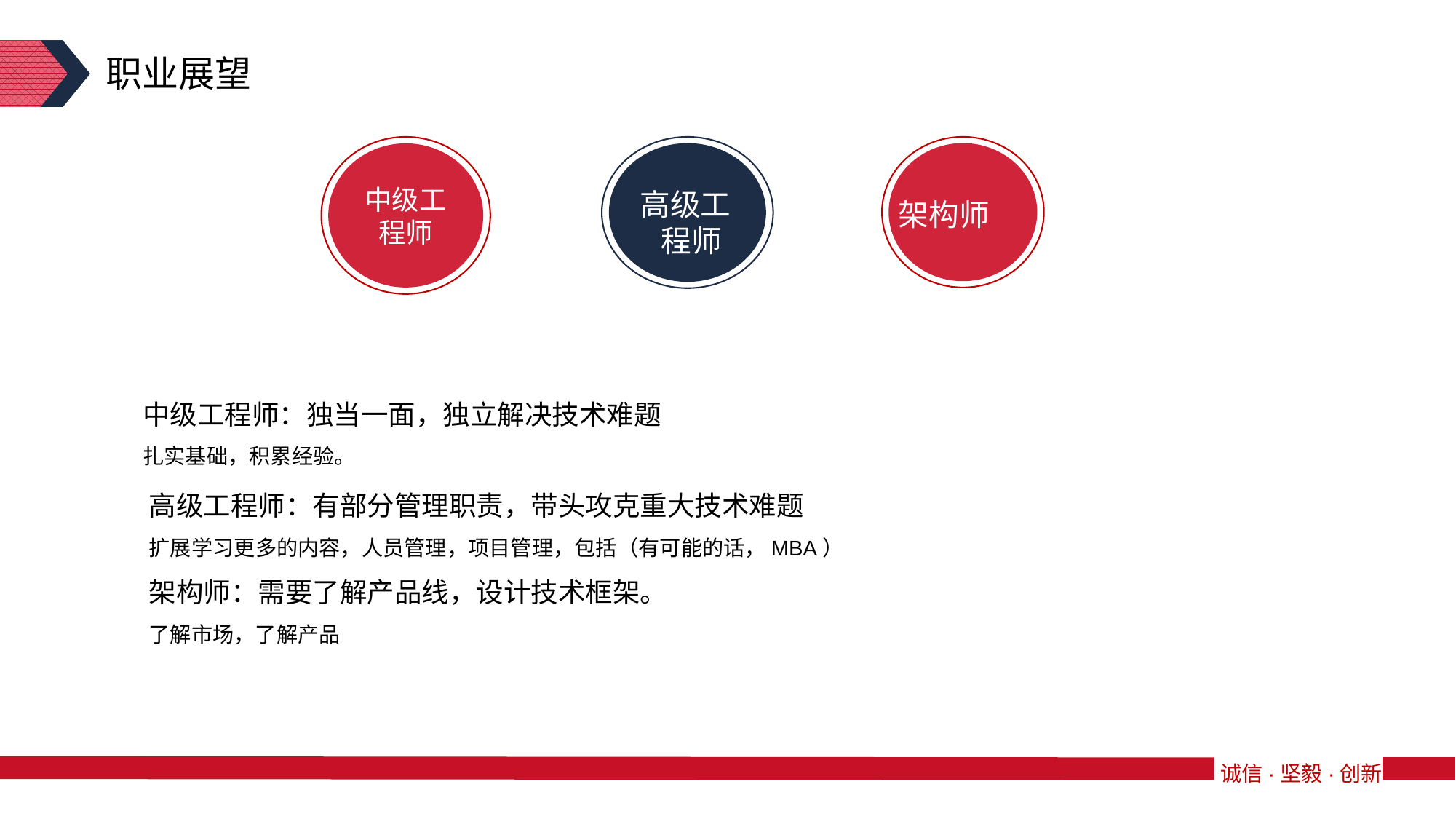

职业展望

中级工程师

高级工
程师

架构师
中级工程师：独当一面，独立解决技术难题
扎实基础，积累经验。
高级工程师：有部分管理职责，带头攻克重大技术难题
扩展学习更多的内容，人员管理，项目管理，包括（有可能的话，MBA）
架构师：需要了解产品线，设计技术框架。
了解市场，了解产品
诚信·坚毅·创新